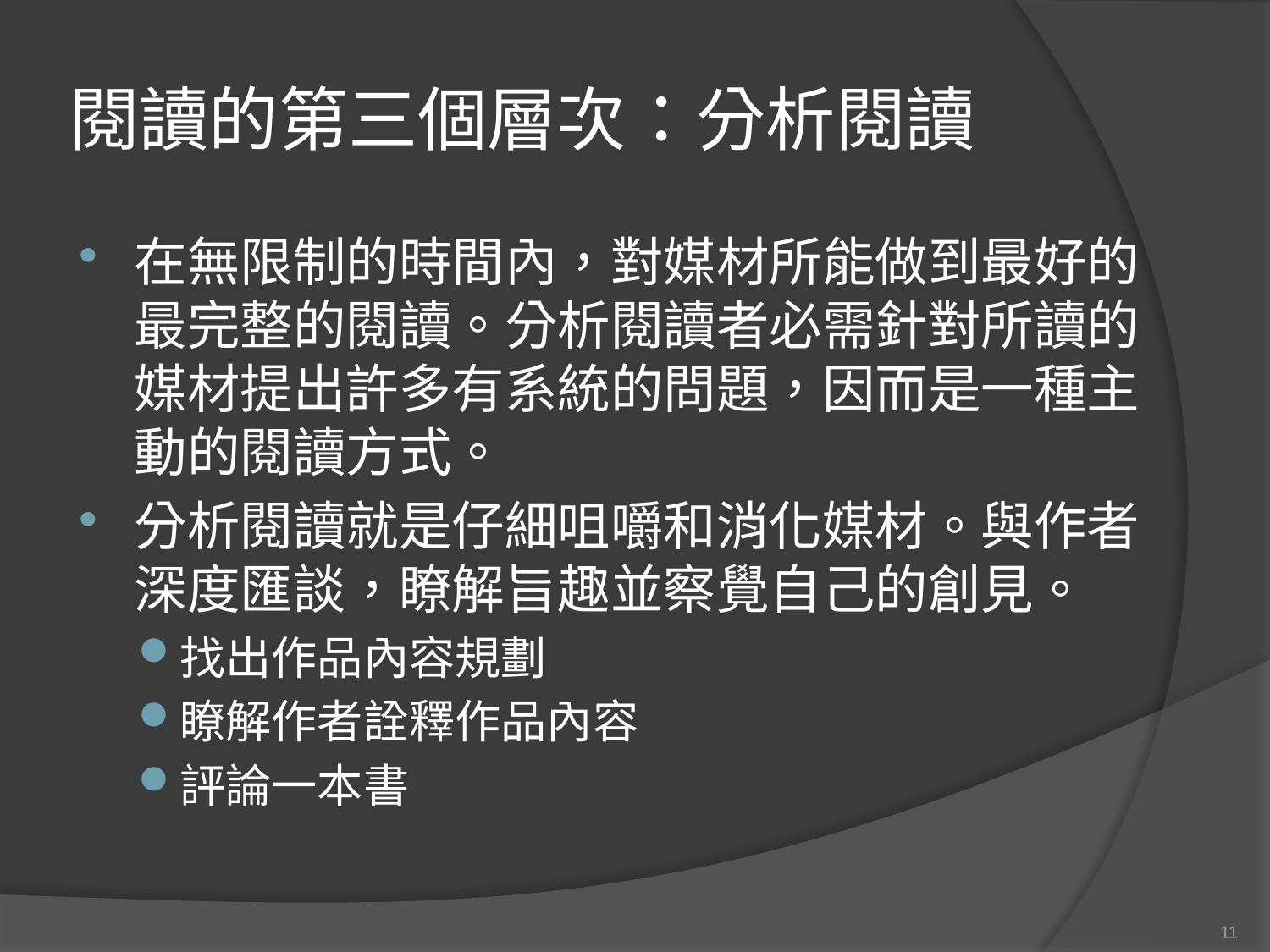

# 閱讀的第三個層次：分析閱讀
在無限制的時間內，對媒材所能做到最好的最完整的閱讀。分析閱讀者必需針對所讀的媒材提出許多有系統的問題，因而是一種主動的閱讀方式。
分析閱讀就是仔細咀嚼和消化媒材。與作者深度匯談，瞭解旨趣並察覺自己的創見。
找出作品內容規劃
瞭解作者詮釋作品內容
評論一本書
11